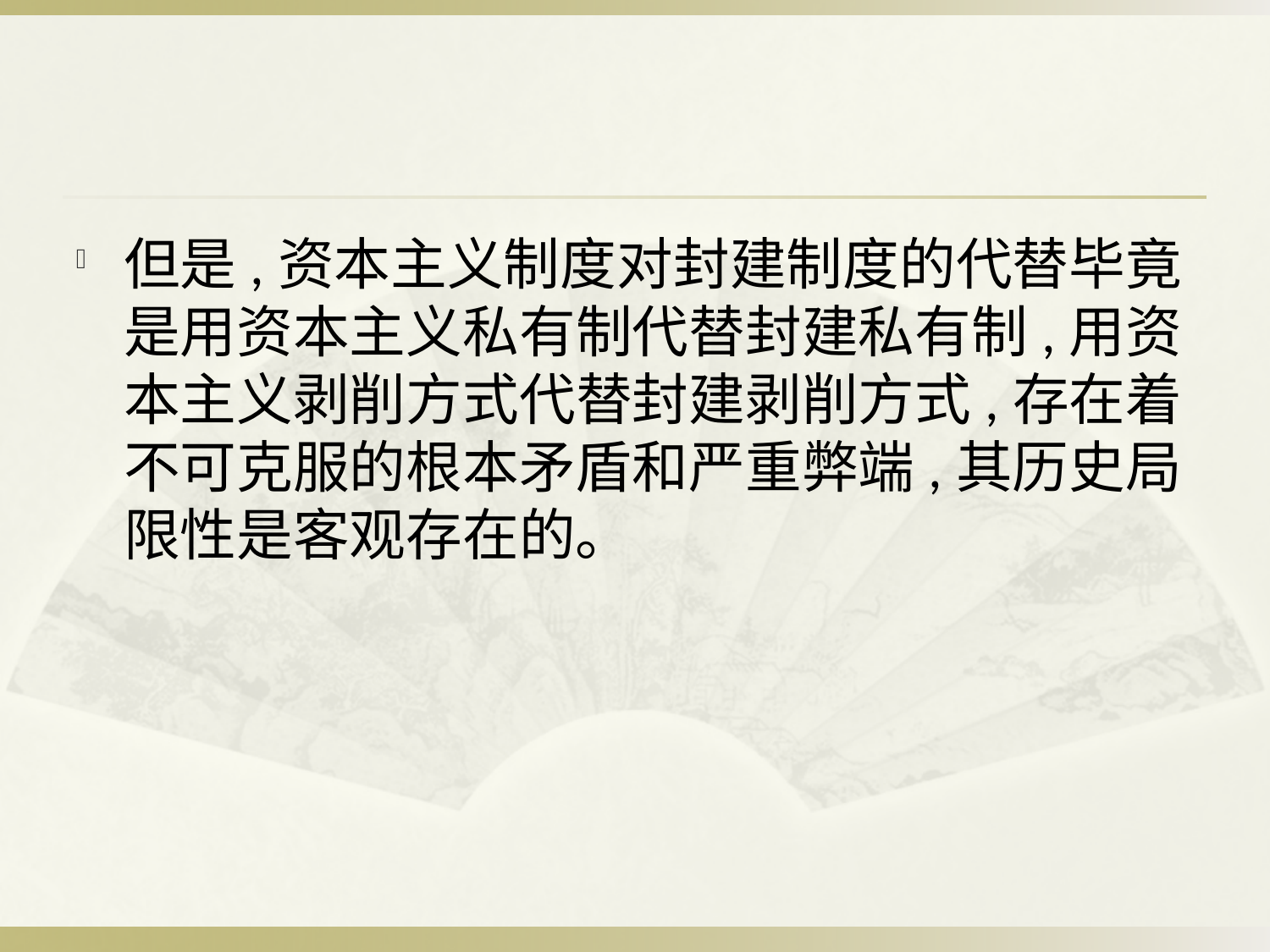

#
但是,资本主义制度对封建制度的代替毕竟是用资本主义私有制代替封建私有制,用资本主义剥削方式代替封建剥削方式,存在着不可克服的根本矛盾和严重弊端,其历史局限性是客观存在的。